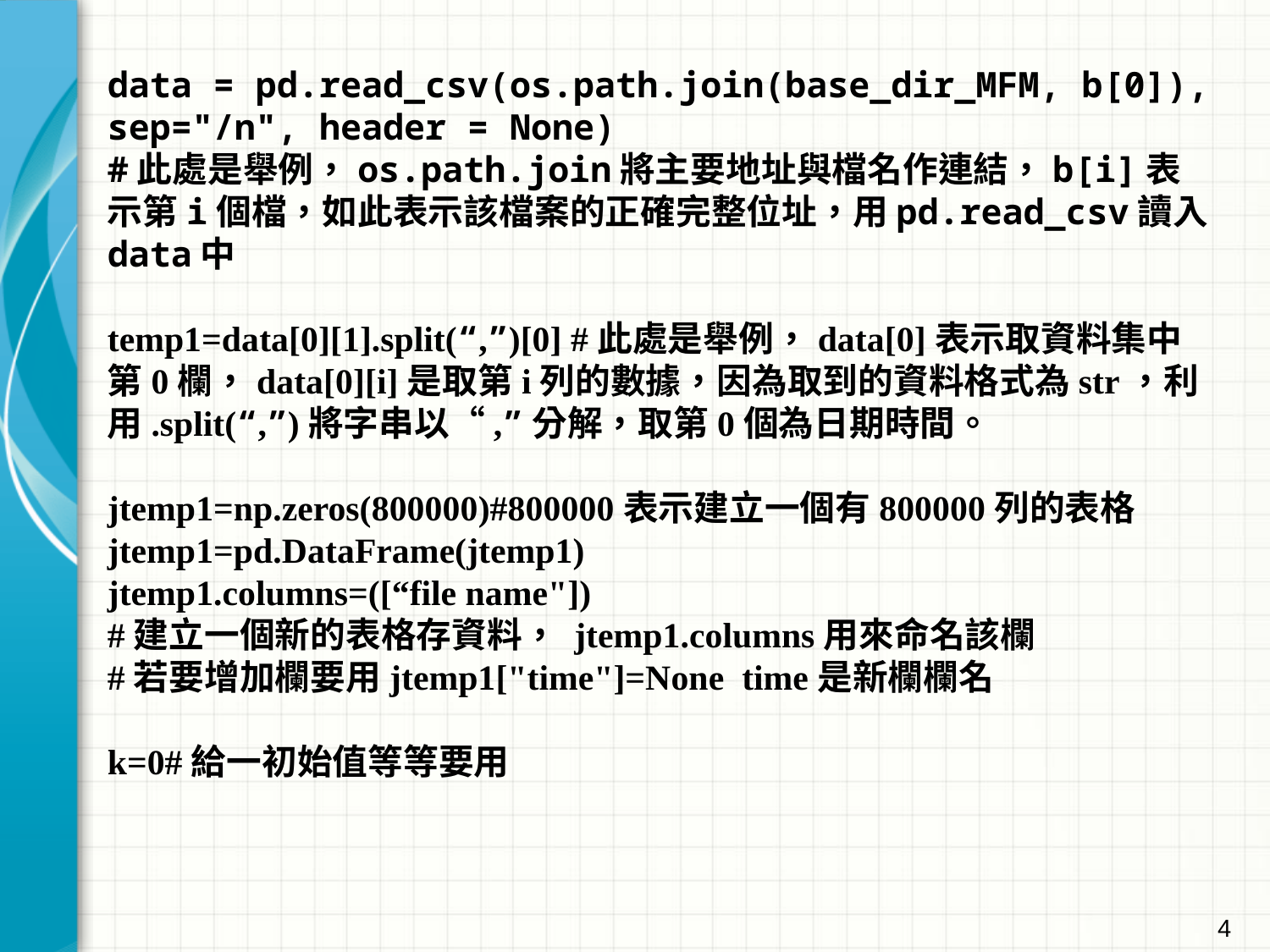

data = pd.read_csv(os.path.join(base_dir_MFM, b[0]), sep="/n", header = None)
#此處是舉例，os.path.join將主要地址與檔名作連結，b[i]表示第i個檔，如此表示該檔案的正確完整位址，用pd.read_csv讀入data中

temp1=data[0][1].split(“,”)[0] #此處是舉例，data[0]表示取資料集中第0欄，data[0][i]是取第i列的數據，因為取到的資料格式為str，利用.split(“,”)將字串以“,”分解，取第0個為日期時間。

jtemp1=np.zeros(800000)#800000表示建立一個有800000列的表格
jtemp1=pd.DataFrame(jtemp1)
jtemp1.columns=([“file name"])
#建立一個新的表格存資料， jtemp1.columns用來命名該欄
#若要增加欄要用jtemp1["time"]=None  time是新欄欄名

k=0#給一初始值等等要用
4